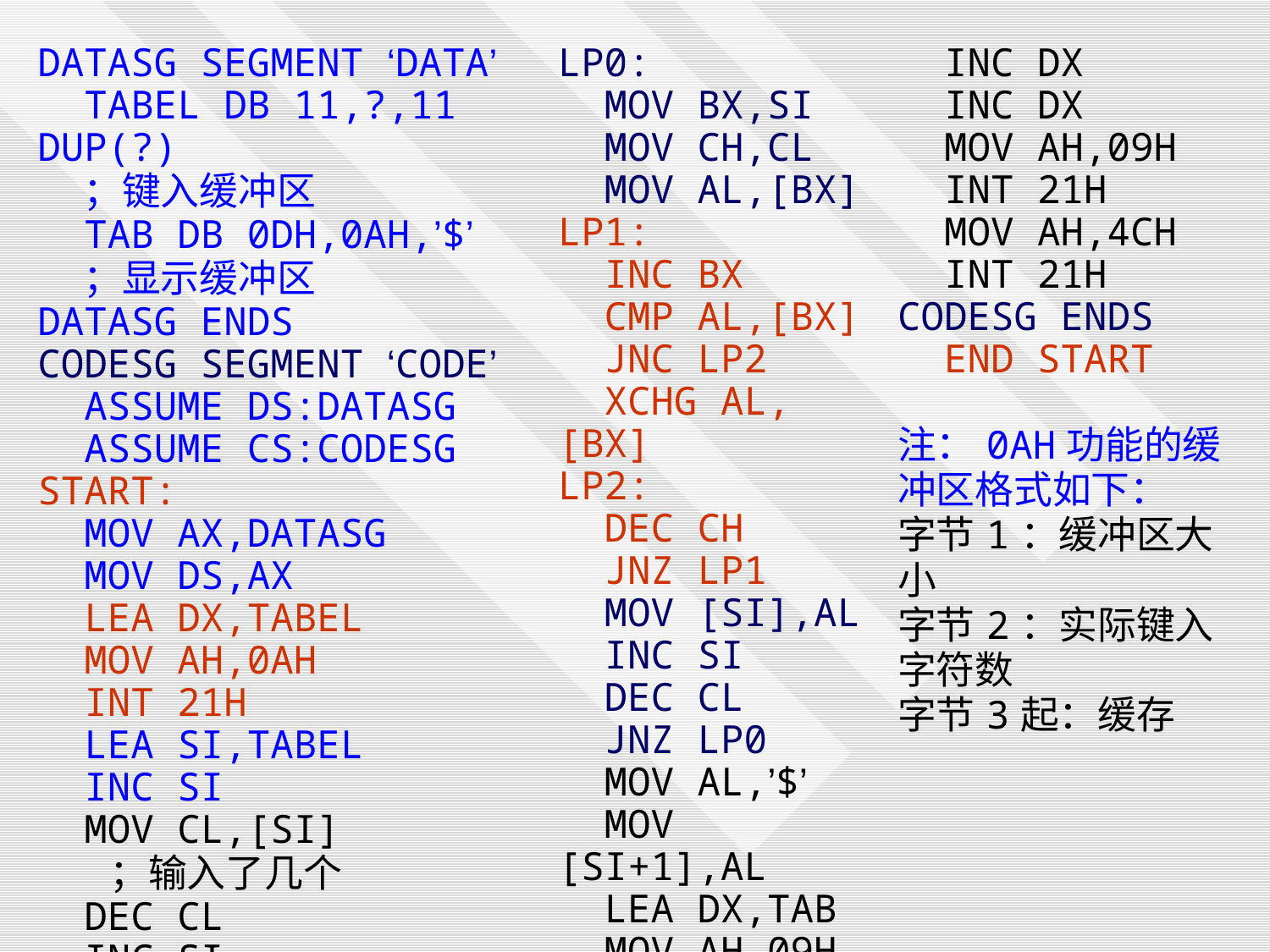

| DATASG SEGMENT ‘DATA’ TABEL DB 11,?,11 DUP(?) ；键入缓冲区 TAB DB 0DH,0AH,’$’ ；显示缓冲区 DATASG ENDS CODESG SEGMENT ‘CODE’ ASSUME DS:DATASG ASSUME CS:CODESG START: MOV AX,DATASG MOV DS,AX LEA DX,TABEL MOV AH,0AH INT 21H LEA SI,TABEL INC SI MOV CL,[SI] ；输入了几个 DEC CL INC SI | LP0: MOV BX,SI MOV CH,CL MOV AL,[BX] LP1: INC BX CMP AL,[BX] JNC LP2 XCHG AL,[BX] LP2: DEC CH JNZ LP1 MOV [SI],AL INC SI DEC CL JNZ LP0 MOV AL,’$’ MOV [SI+1],AL LEA DX,TAB MOV AH,09H INT 21H MOV DX,OFFSET TABEL | INC DX INC DX MOV AH,09H INT 21H MOV AH,4CH INT 21H CODESG ENDS END START 注：0AH功能的缓冲区格式如下： 字节1：缓冲区大小 字节2：实际键入字符数 字节3起：缓存 |
| --- | --- | --- |